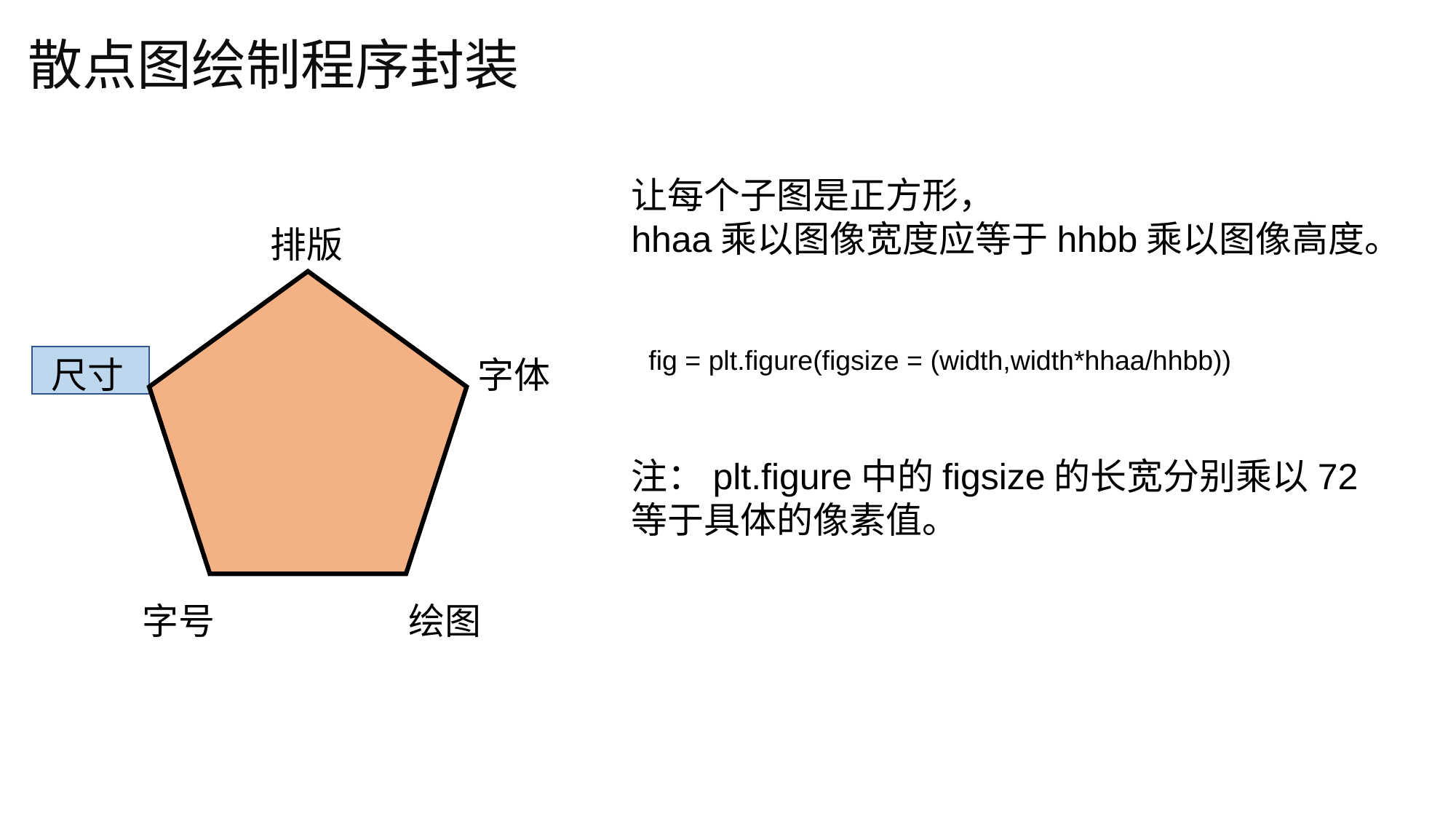

散点图绘制程序封装

让每个子图是正方形，
hhaa乘以图像宽度应等于hhbb乘以图像高度。
排版

fig = plt.figure(figsize = (width,width*hhaa/hhbb))

字体
尺寸
注：plt.figure中的figsize的长宽分别乘以72等于具体的像素值。
绘图
字号